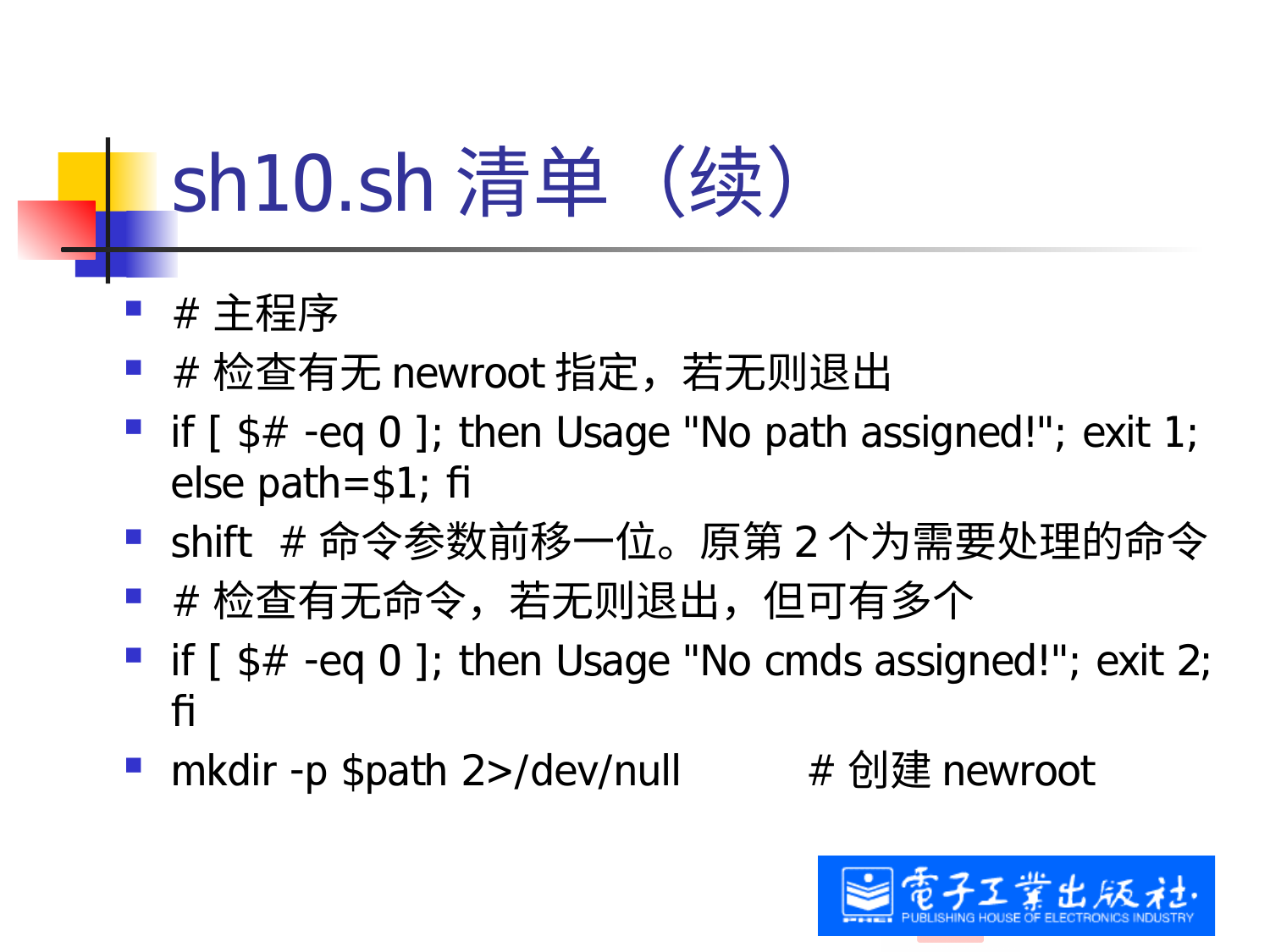

# sh10.sh清单（续）
#主程序
#检查有无newroot指定，若无则退出
if [ $# -eq 0 ]; then Usage "No path assigned!"; exit 1; else path=$1; fi
shift  #命令参数前移一位。原第2个为需要处理的命令
#检查有无命令，若无则退出，但可有多个
if [ $# -eq 0 ]; then Usage "No cmds assigned!"; exit 2; fi
mkdir -p $path 2>/dev/null 	#创建newroot